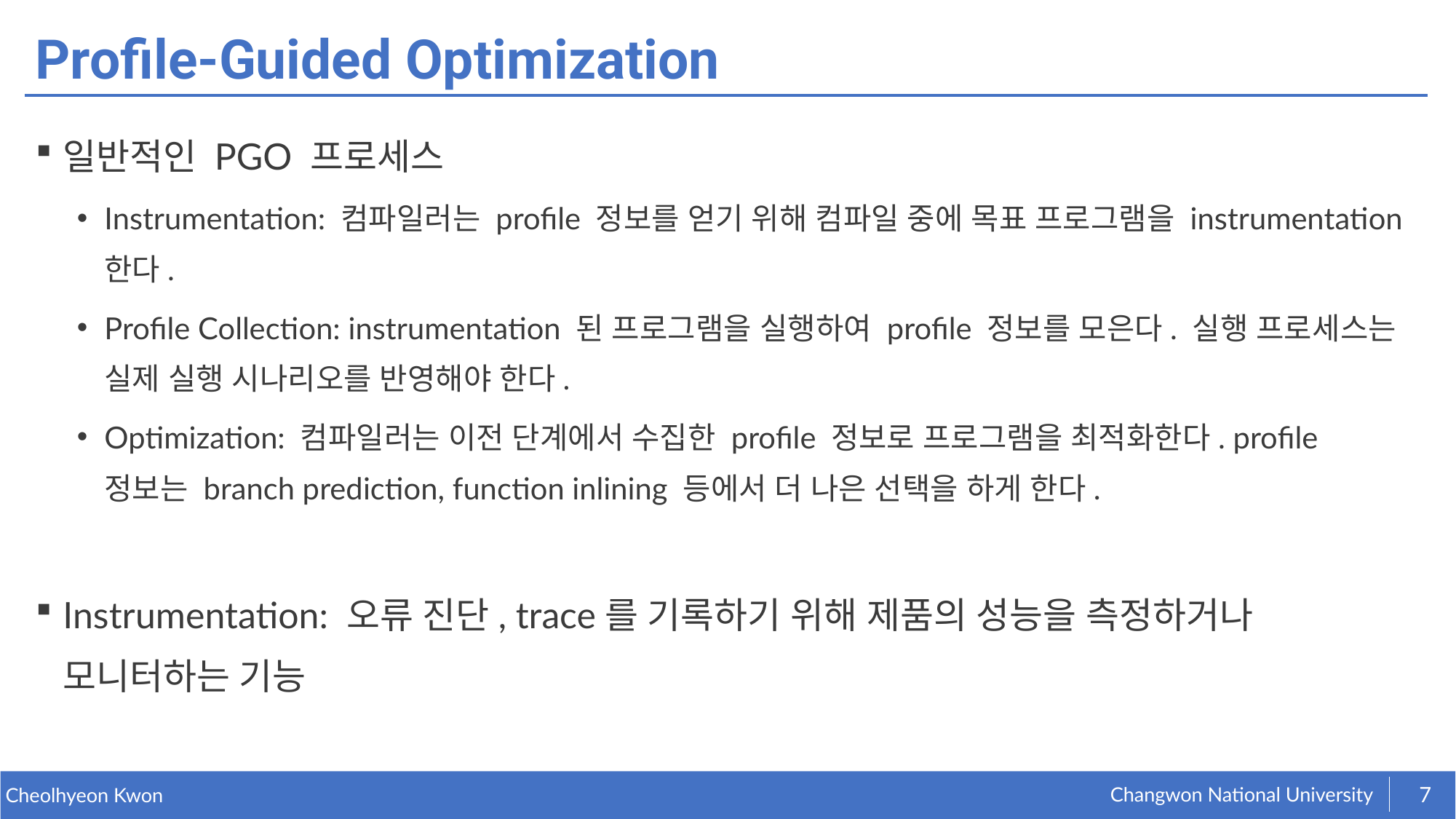

# Profile-Guided Optimization
일반적인 PGO 프로세스
Instrumentation: 컴파일러는 profile 정보를 얻기 위해 컴파일 중에 목표 프로그램을 instrumentation 한다.
Profile Collection: instrumentation 된 프로그램을 실행하여 profile 정보를 모은다. 실행 프로세스는 실제 실행 시나리오를 반영해야 한다.
Optimization: 컴파일러는 이전 단계에서 수집한 profile 정보로 프로그램을 최적화한다. profile 정보는 branch prediction, function inlining 등에서 더 나은 선택을 하게 한다.

Instrumentation: 오류 진단, trace를 기록하기 위해 제품의 성능을 측정하거나 모니터하는 기능
7